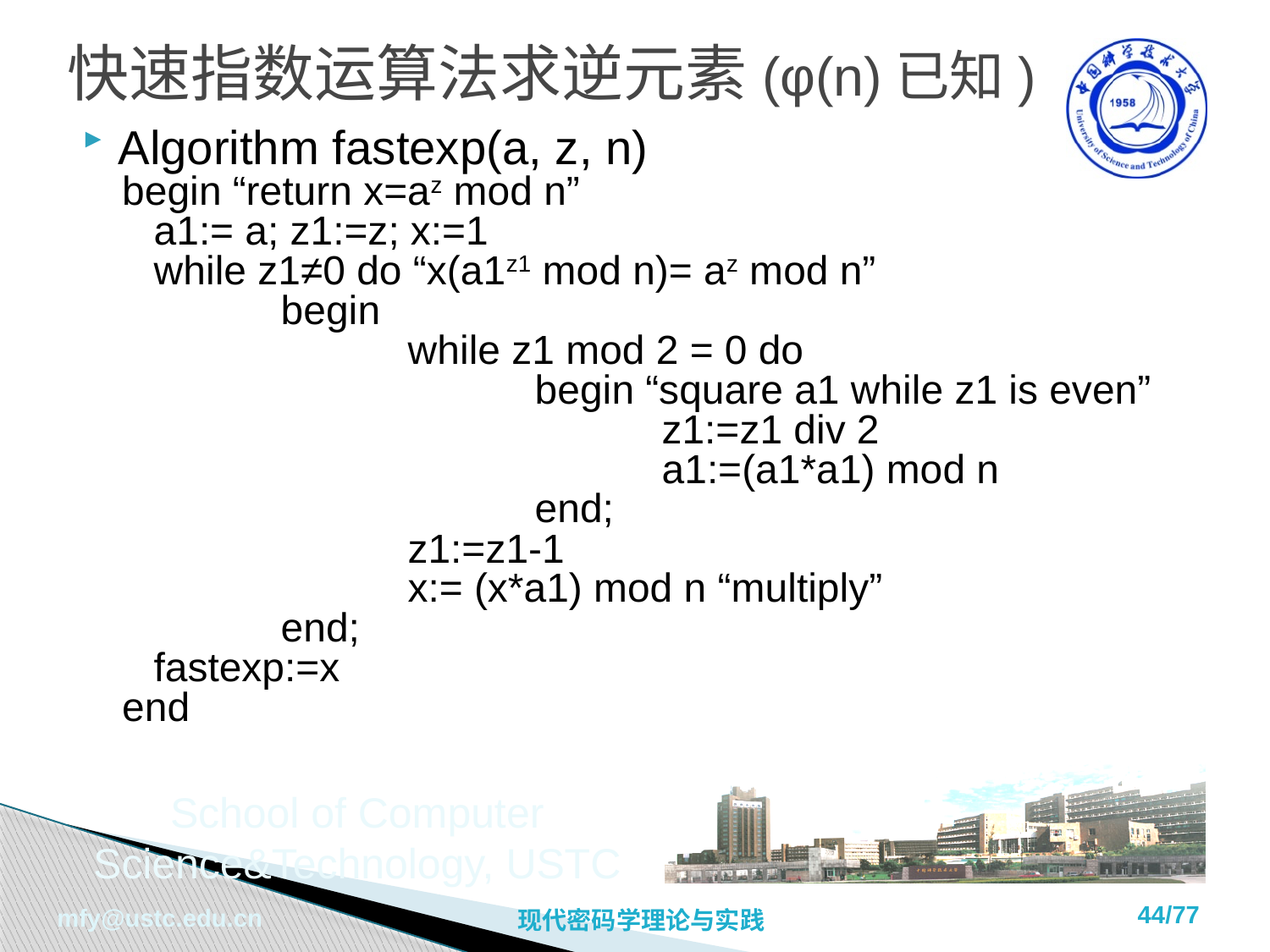

# 快速指数运算法求逆元素(φ(n)已知)
Algorithm fastexp(a, z, n)
begin “return x=az mod n”
	a1:= a; z1:=z; x:=1
	while z1≠0 do “x(a1z1 mod n)= az mod n”
		begin
			while z1 mod 2 = 0 do
 				begin “square a1 while z1 is even”
					z1:=z1 div 2
					a1:=(a1*a1) mod n
				end;
			z1:=z1-1
			x:= (x*a1) mod n “multiply”
		end;
	fastexp:=x
end